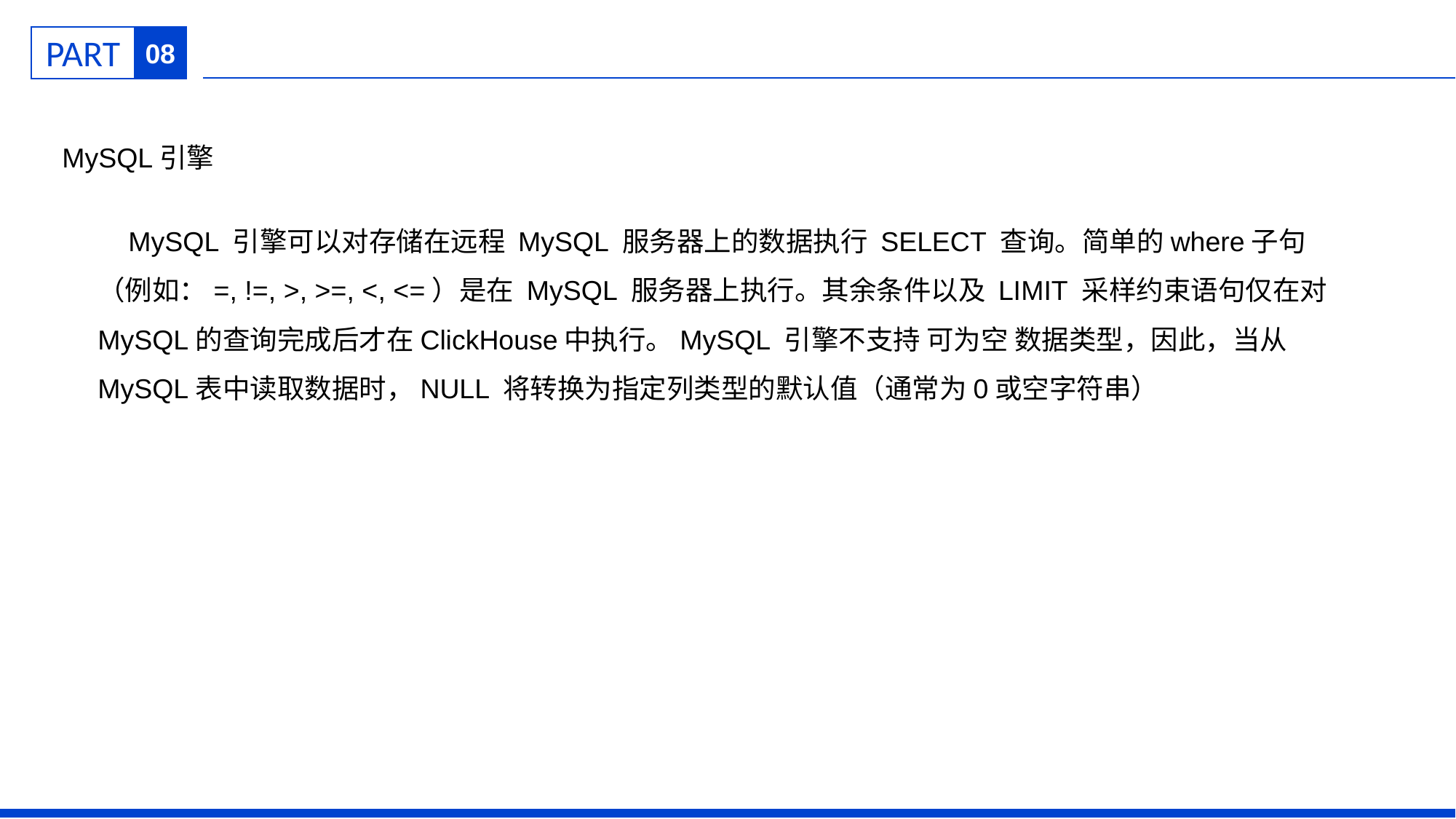

08
MySQL引擎

    MySQL 引擎可以对存储在远程 MySQL 服务器上的数据执行 SELECT 查询。简单的where子句（例如：=, !=, >, >=, <, <=）是在 MySQL 服务器上执行。其余条件以及 LIMIT 采样约束语句仅在对MySQL的查询完成后才在ClickHouse中执行。MySQL 引擎不支持 可为空 数据类型，因此，当从MySQL表中读取数据时，NULL 将转换为指定列类型的默认值（通常为0或空字符串）